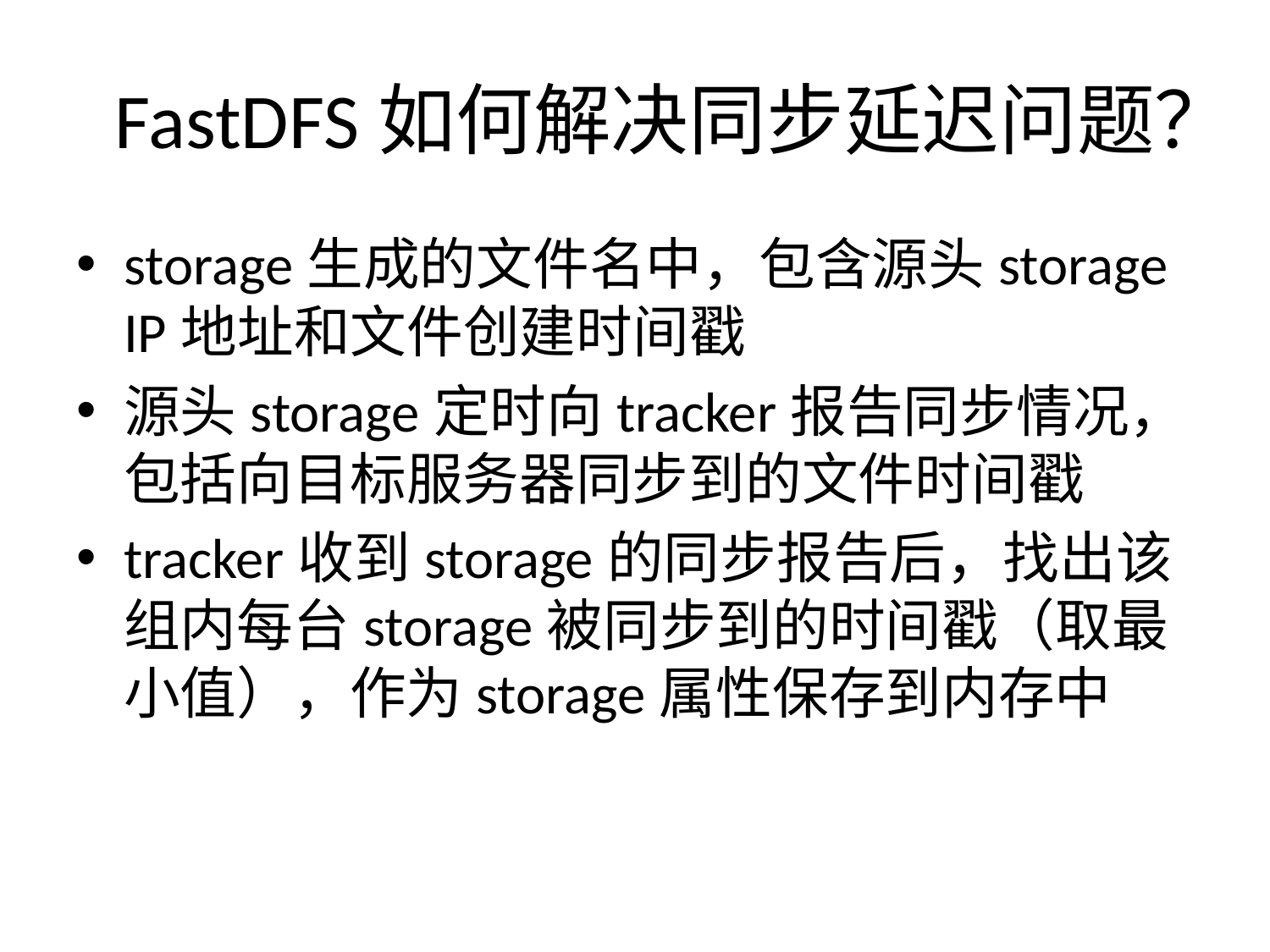

# FastDFS如何解决同步延迟问题？
storage生成的文件名中，包含源头storage IP地址和文件创建时间戳
源头storage定时向tracker报告同步情况，包括向目标服务器同步到的文件时间戳
tracker收到storage的同步报告后，找出该组内每台storage被同步到的时间戳（取最小值），作为storage属性保存到内存中